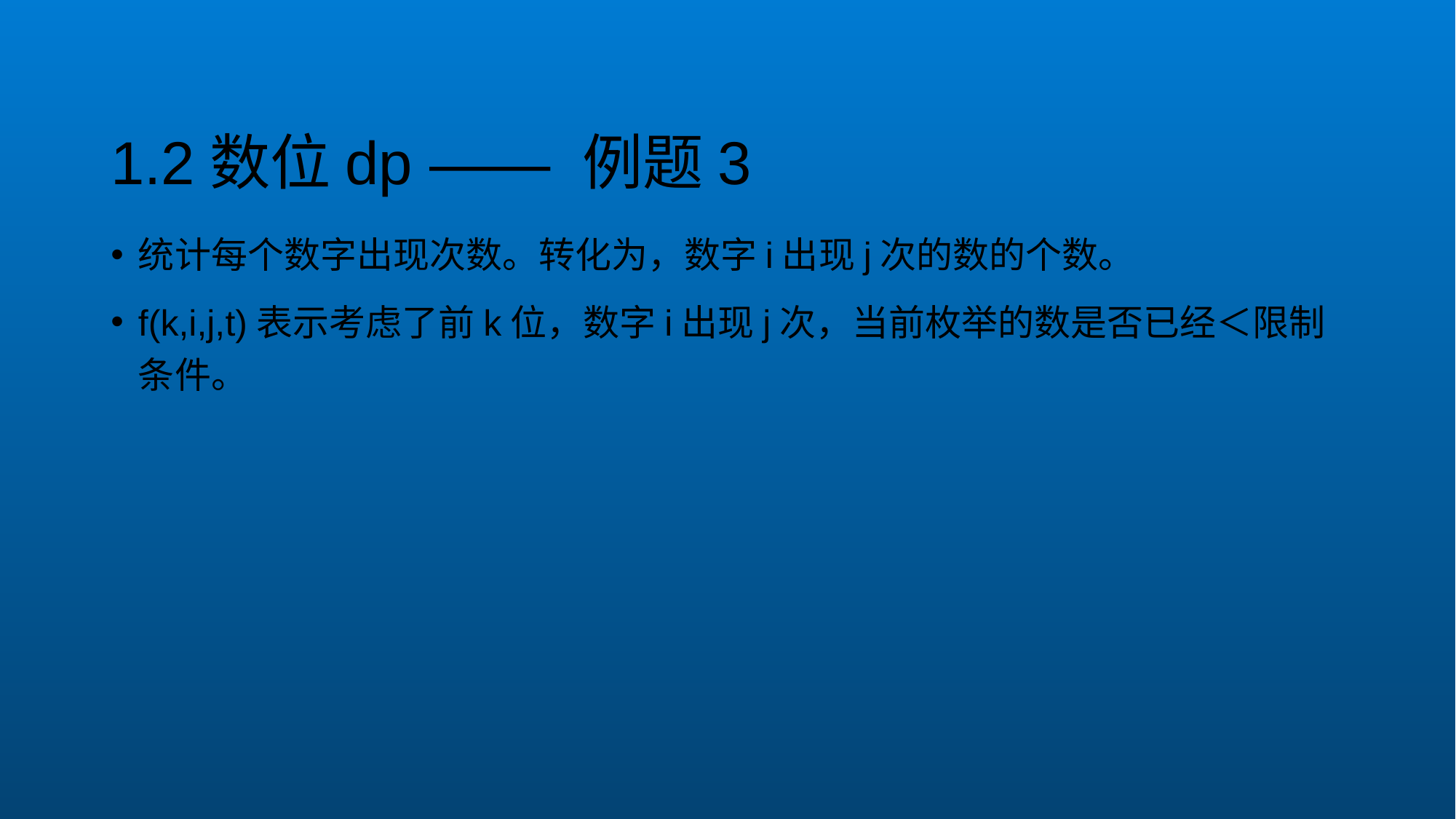

# 1.2数位dp —— 例题3
统计每个数字出现次数。转化为，数字i出现j次的数的个数。
f(k,i,j,t)表示考虑了前k位，数字i出现j次，当前枚举的数是否已经＜限制条件。